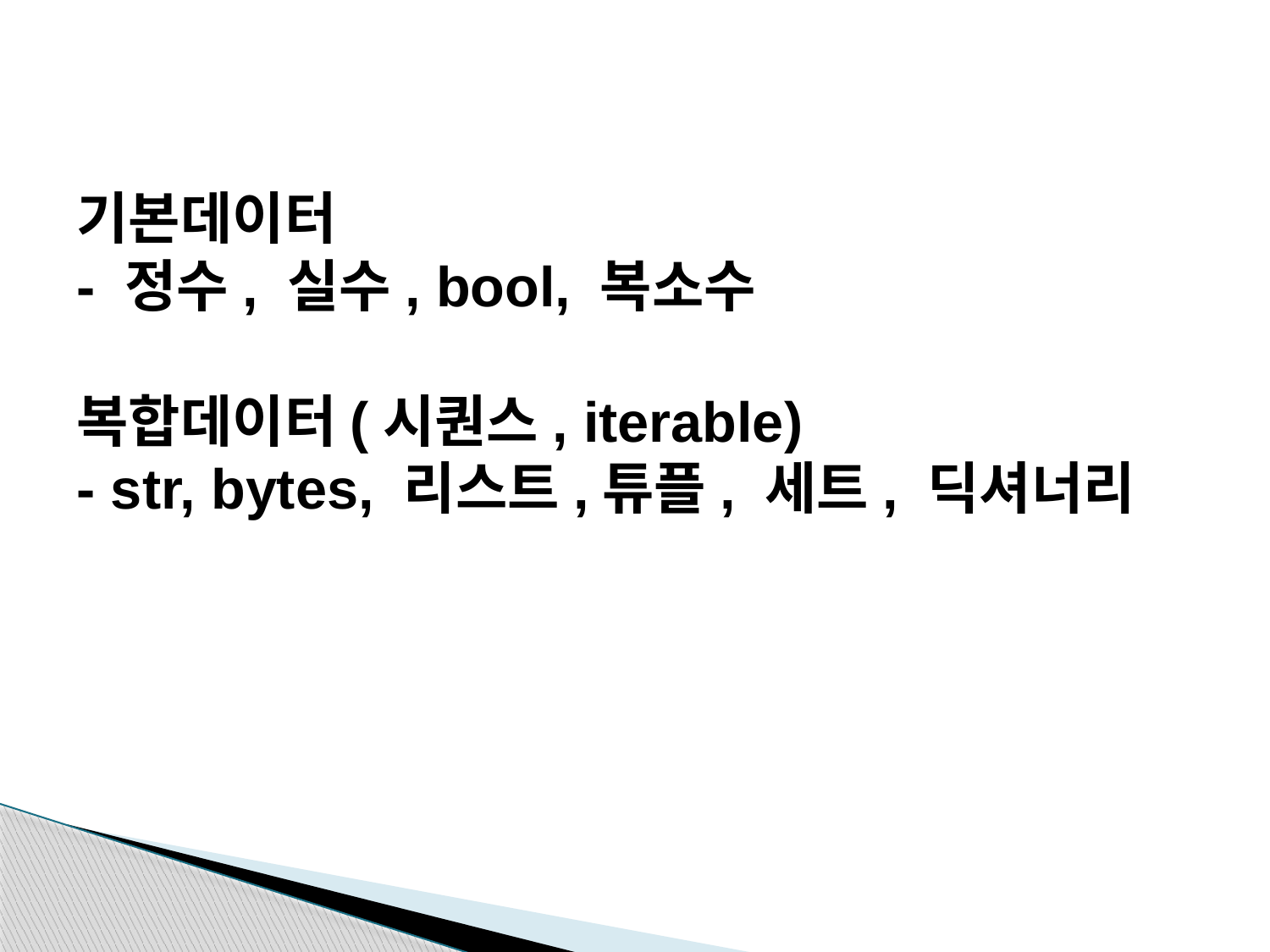

기본데이터
- 정수, 실수, bool, 복소수

복합데이터(시퀀스, iterable)
- str, bytes, 리스트,튜플, 세트, 딕셔너리